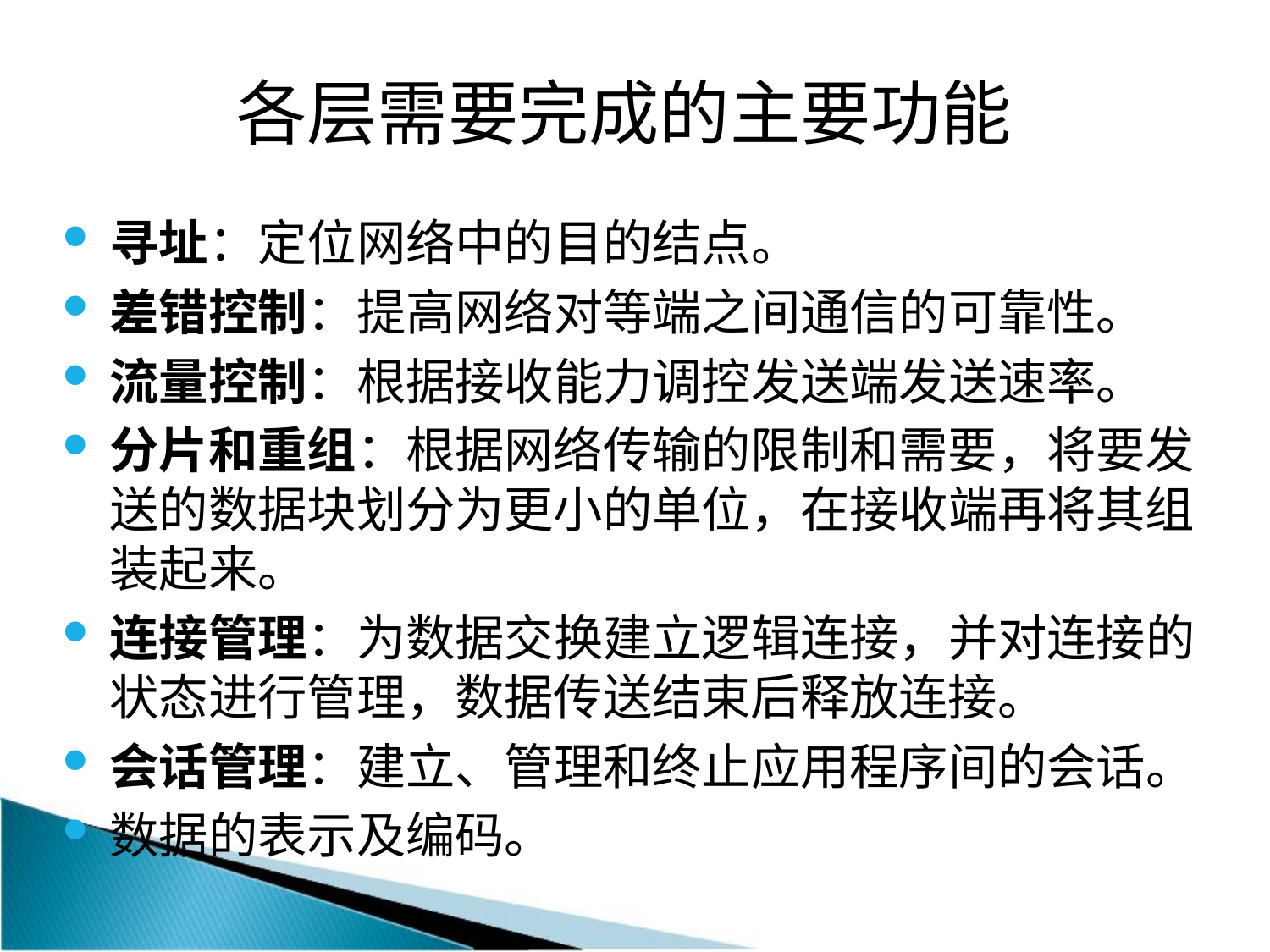

# 各层需要完成的主要功能
寻址：定位网络中的目的结点。
差错控制：提高网络对等端之间通信的可靠性。
流量控制：根据接收能力调控发送端发送速率。
分片和重组：根据网络传输的限制和需要，将要发送的数据块划分为更小的单位，在接收端再将其组装起来。
连接管理：为数据交换建立逻辑连接，并对连接的状态进行管理，数据传送结束后释放连接。
会话管理：建立、管理和终止应用程序间的会话。
数据的表示及编码。